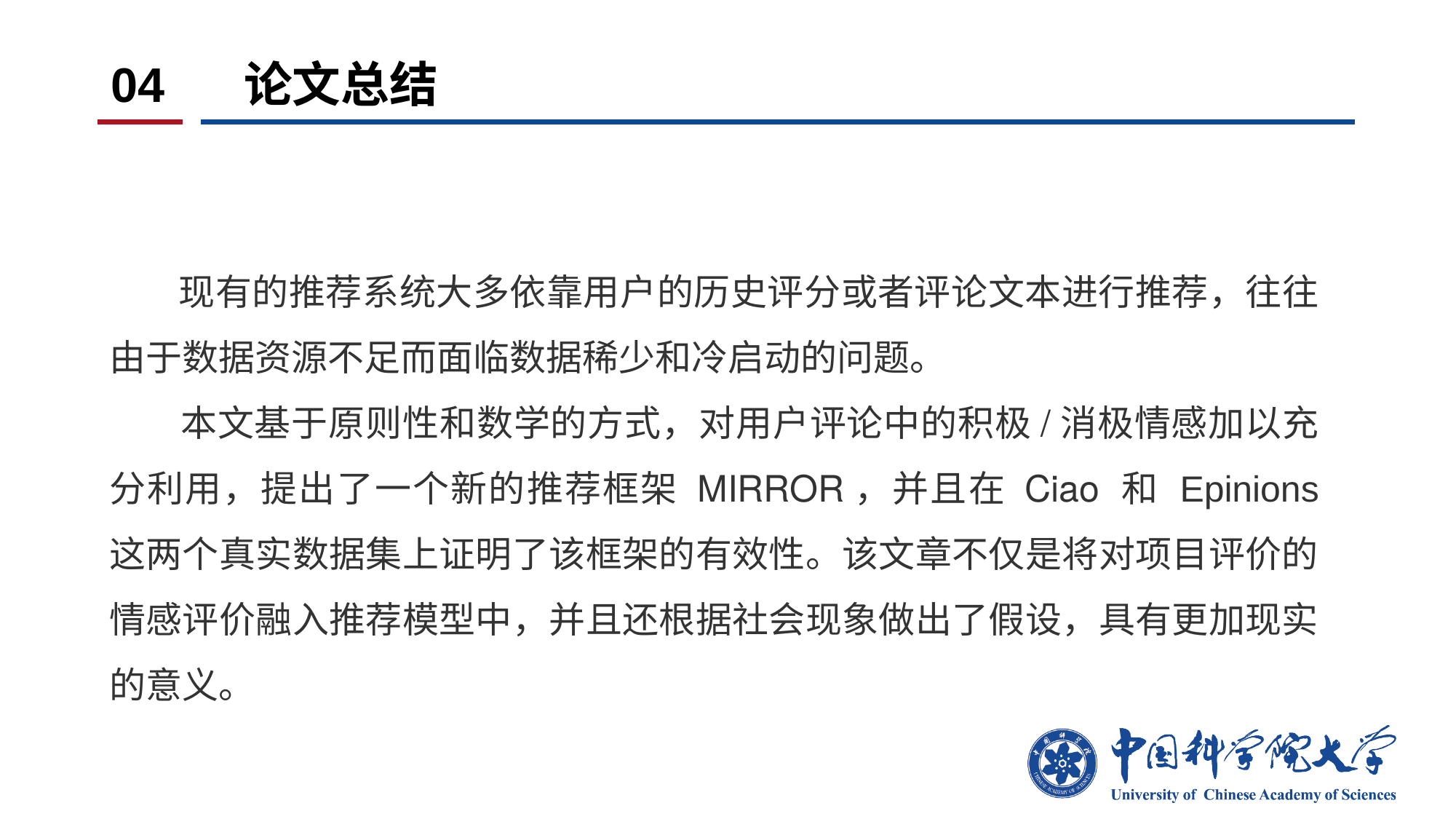

04     论文总结
       现有的推荐系统大多依靠用户的历史评分或者评论文本进行推荐，往往由于数据资源不足而面临数据稀少和冷启动的问题。
       本文基于原则性和数学的方式，对用户评论中的积极/消极情感加以充分利用，提出了一个新的推荐框架 MIRROR，并且在 Ciao 和 Epinions 这两个真实数据集上证明了该框架的有效性。该文章不仅是将对项目评价的情感评价融入推荐模型中，并且还根据社会现象做出了假设，具有更加现实的意义。